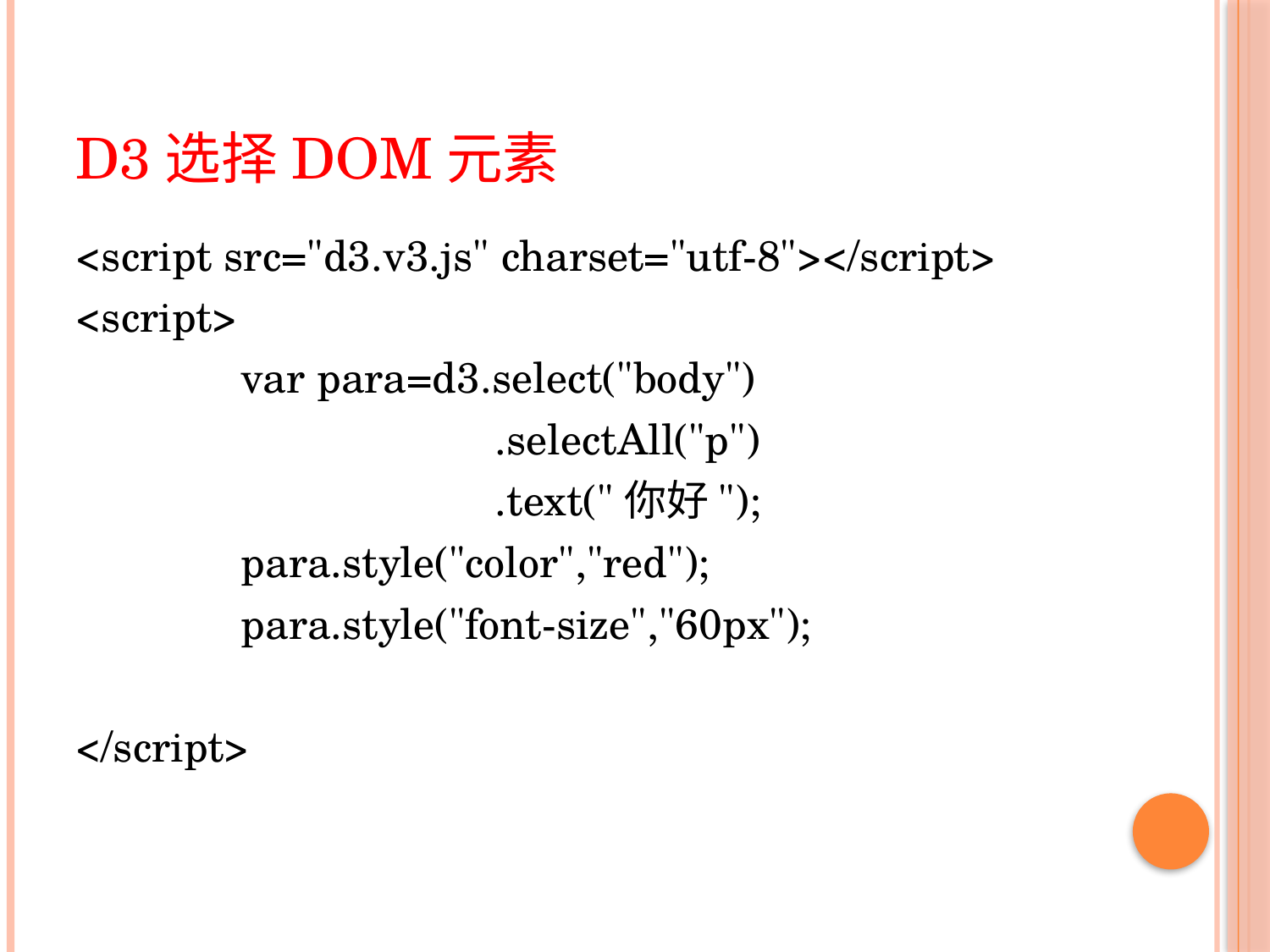

# D3选择DOM元素
<script src="d3.v3.js" charset="utf-8"></script>
<script>
		var para=d3.select("body")
				.selectAll("p")
				.text("你好");
		para.style("color","red");
		para.style("font-size","60px");

</script>